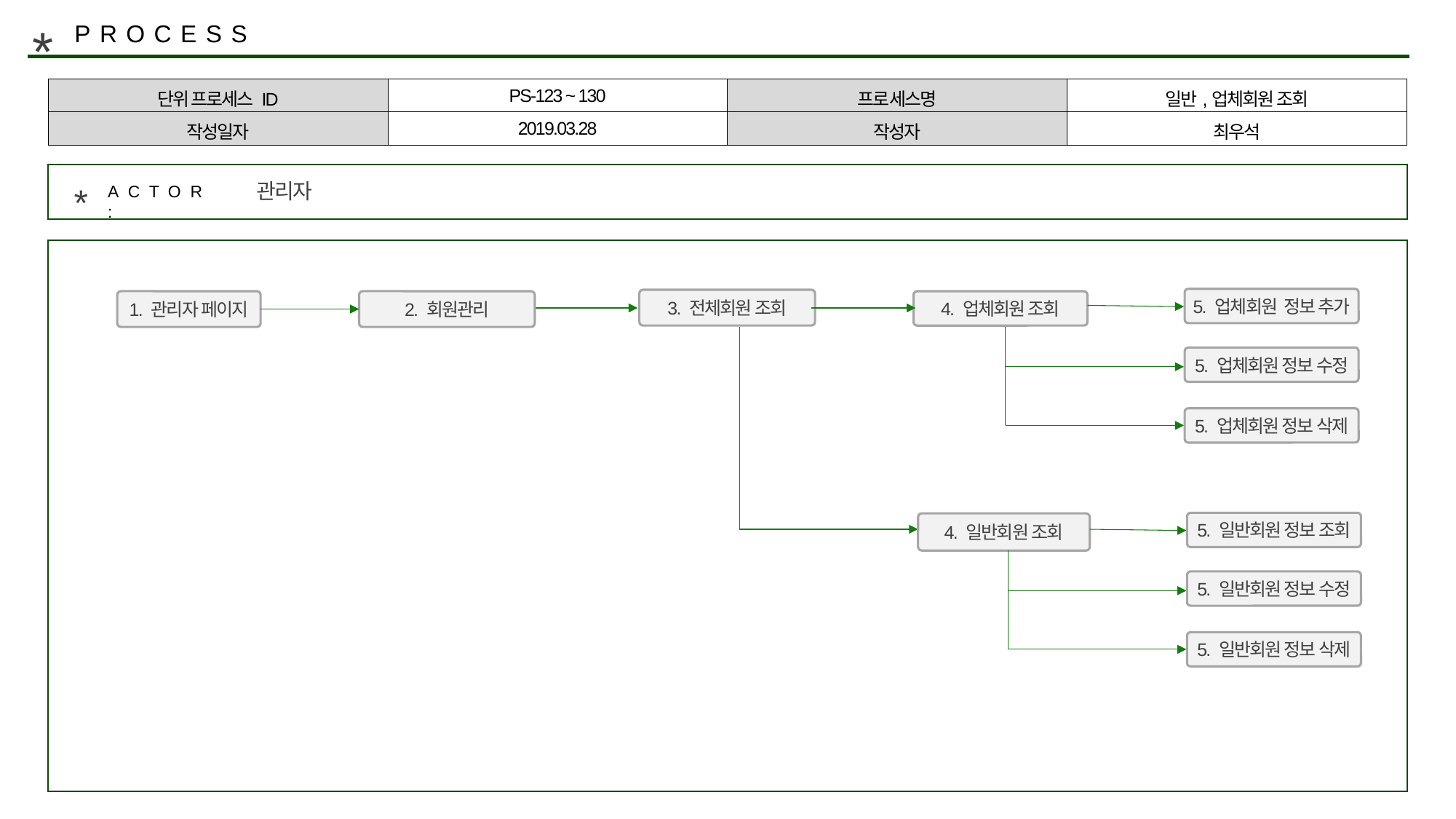

*
PROCESS
| 단위 프로세스 ID | PS-123 ~ 130 | 프로세스명 | 일반,업체회원 조회 |
| --- | --- | --- | --- |
| 작성일자 | 2019.03.28 | 작성자 | 최우석 |

관리자
*
ACTOR :

5. 업체회원  정보 추가
3. 전체회원 조회
1. 관리자 페이지
2. 회원관리
4. 업체회원 조회
5. 업체회원 정보 수정
5. 업체회원 정보 삭제
5. 일반회원 정보 조회
4. 일반회원 조회
5. 일반회원 정보 수정
5. 일반회원 정보 삭제